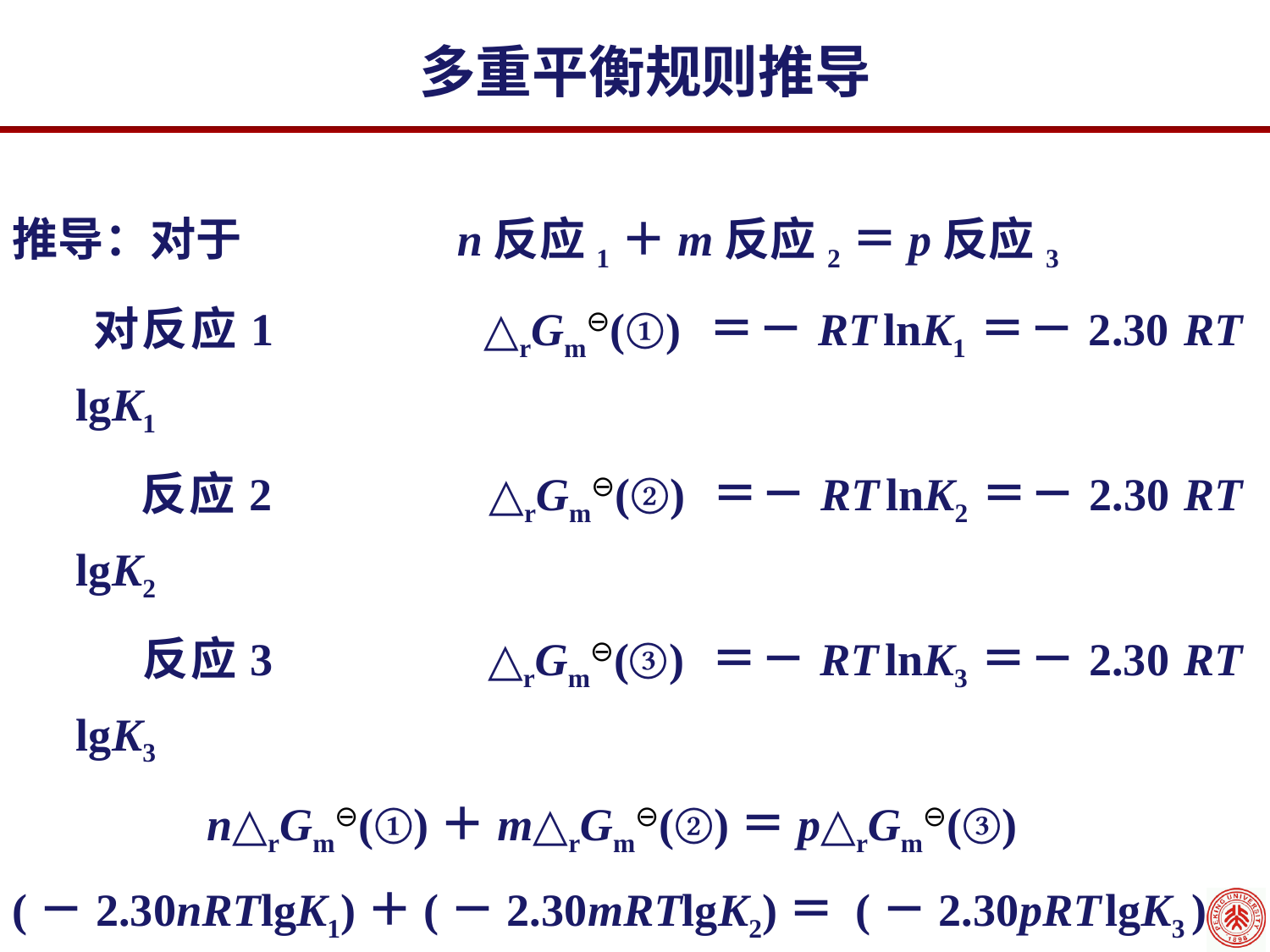

多重平衡规则推导

推导：对于		n反应1＋m反应2＝p反应3
     对反应1		△rGm⊖(①) ＝－RT lnK1＝－2.30 RT lgK1
         反应2 		△rGm⊖(②) ＝－RT lnK2＝－2.30 RT lgK2
         反应3		△rGm⊖(③) ＝－RT lnK3＝－2.30 RT lgK3
                 n△rGm⊖(①)＋m△rGm⊖(②)＝p△rGm⊖(③)
(－2.30nRTlgK1)＋(－2.30mRTlgK2)＝ (－2.30pRT lgK3 )
                         nlgK1＋mlgK2 ＝plgK3
                                               K1n·K2m＝K3p